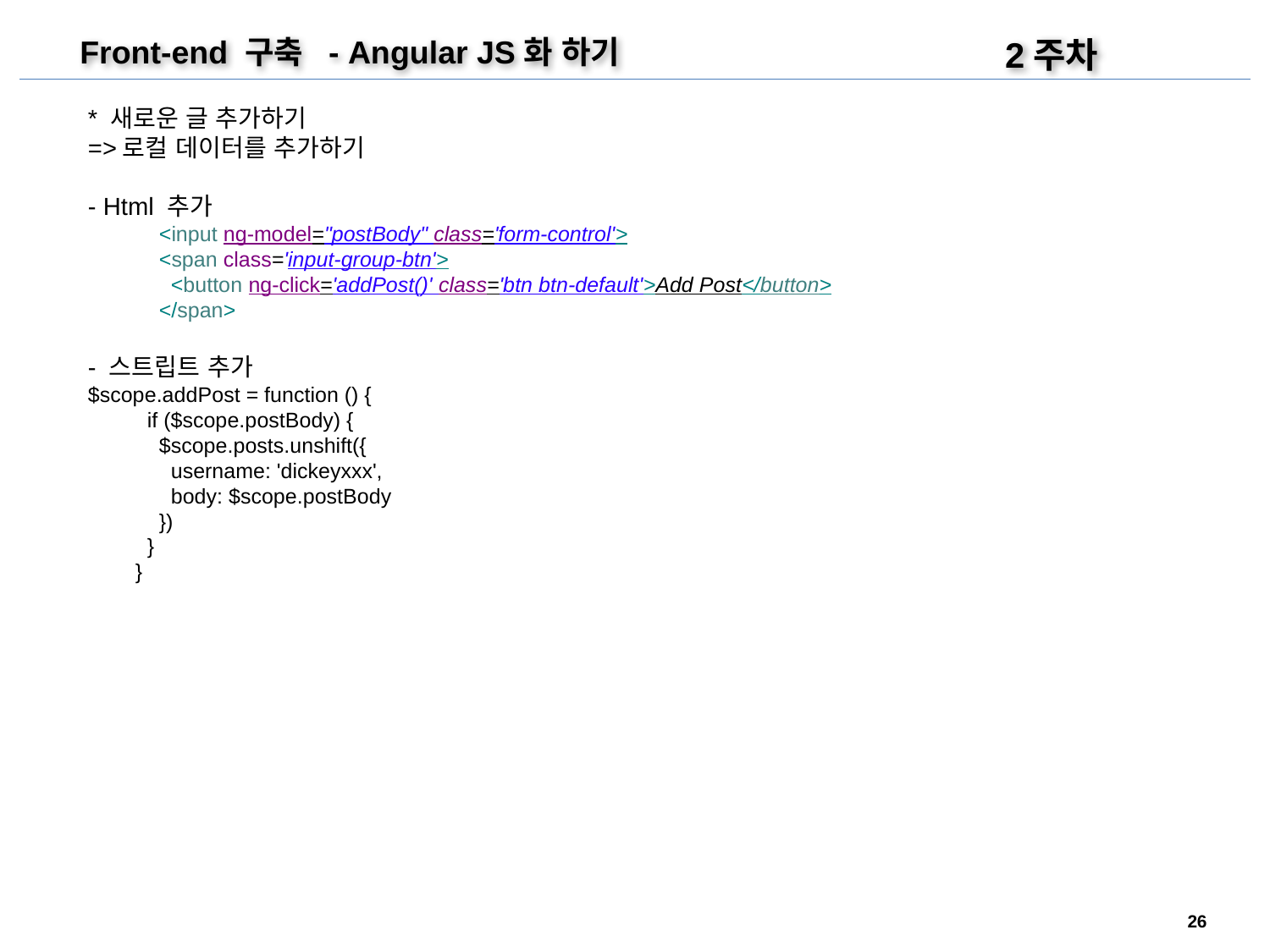

2주차
Front-end 구축  - Angular JS화 하기
* 새로운 글 추가하기
=>로컬 데이터를 추가하기

- Html 추가
            <input ng-model="postBody" class='form-control'>
            <span class='input-group-btn'>
              <button ng-click='addPost()' class='btn btn-default'>Add Post</button>
            </span>

- 스트립트 추가
$scope.addPost = function () {
          if ($scope.postBody) {
            $scope.posts.unshift({
              username: 'dickeyxxx',
              body: $scope.postBody
            })
          }
        }